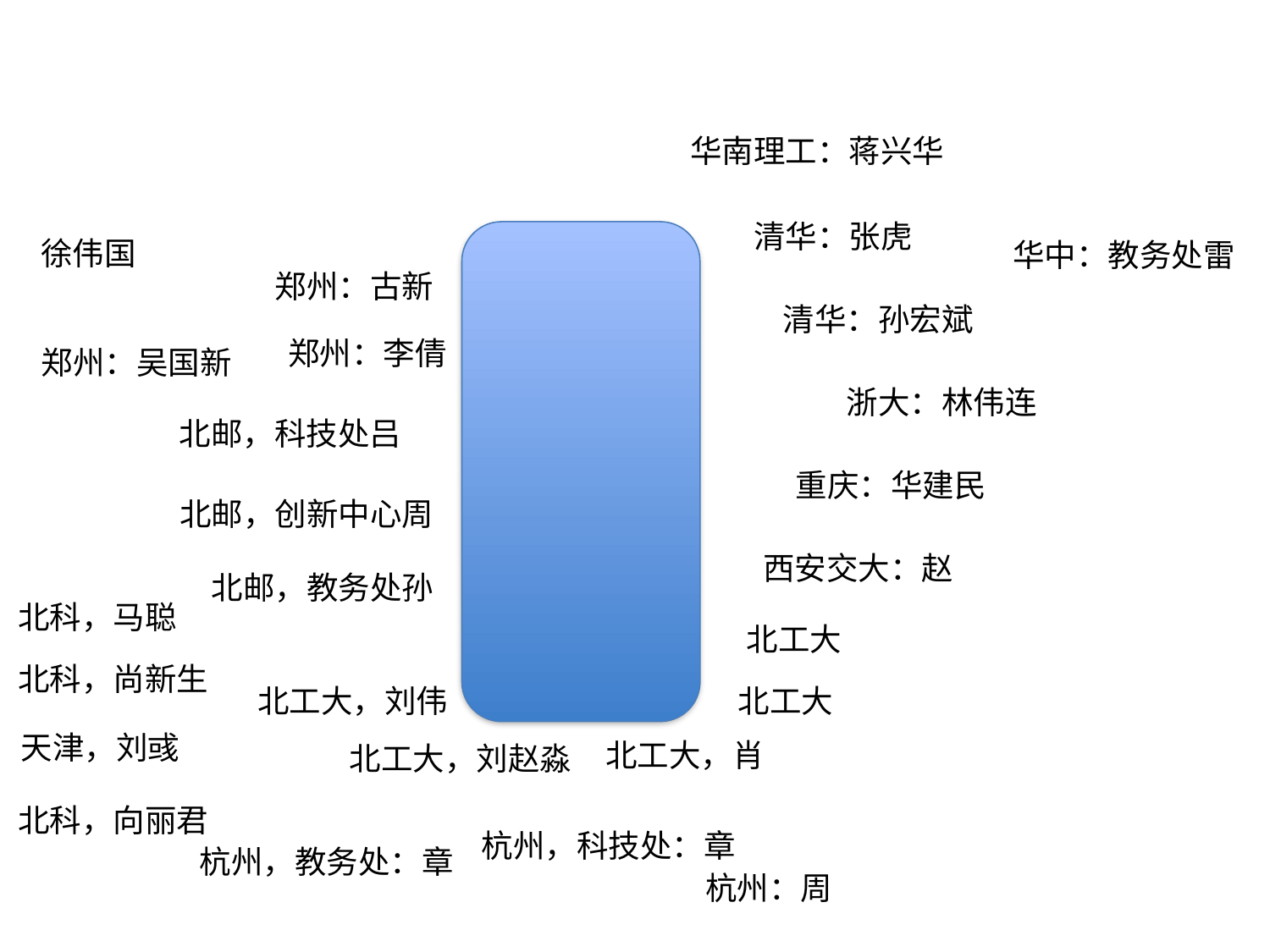

华南理工：蒋兴华
清华：张虎

徐伟国
华中：教务处雷
郑州：古新
清华：孙宏斌
郑州：李倩
郑州：吴国新
浙大：林伟连
北邮，科技处吕
重庆：华建民
北邮，创新中心周
西安交大：赵
北邮，教务处孙
北科，马聪
北工大
北科，尚新生
北工大，刘伟
北工大
天津，刘彧
北工大，肖
北工大，刘赵淼
北科，向丽君
杭州，科技处：章
杭州，教务处：章
杭州：周